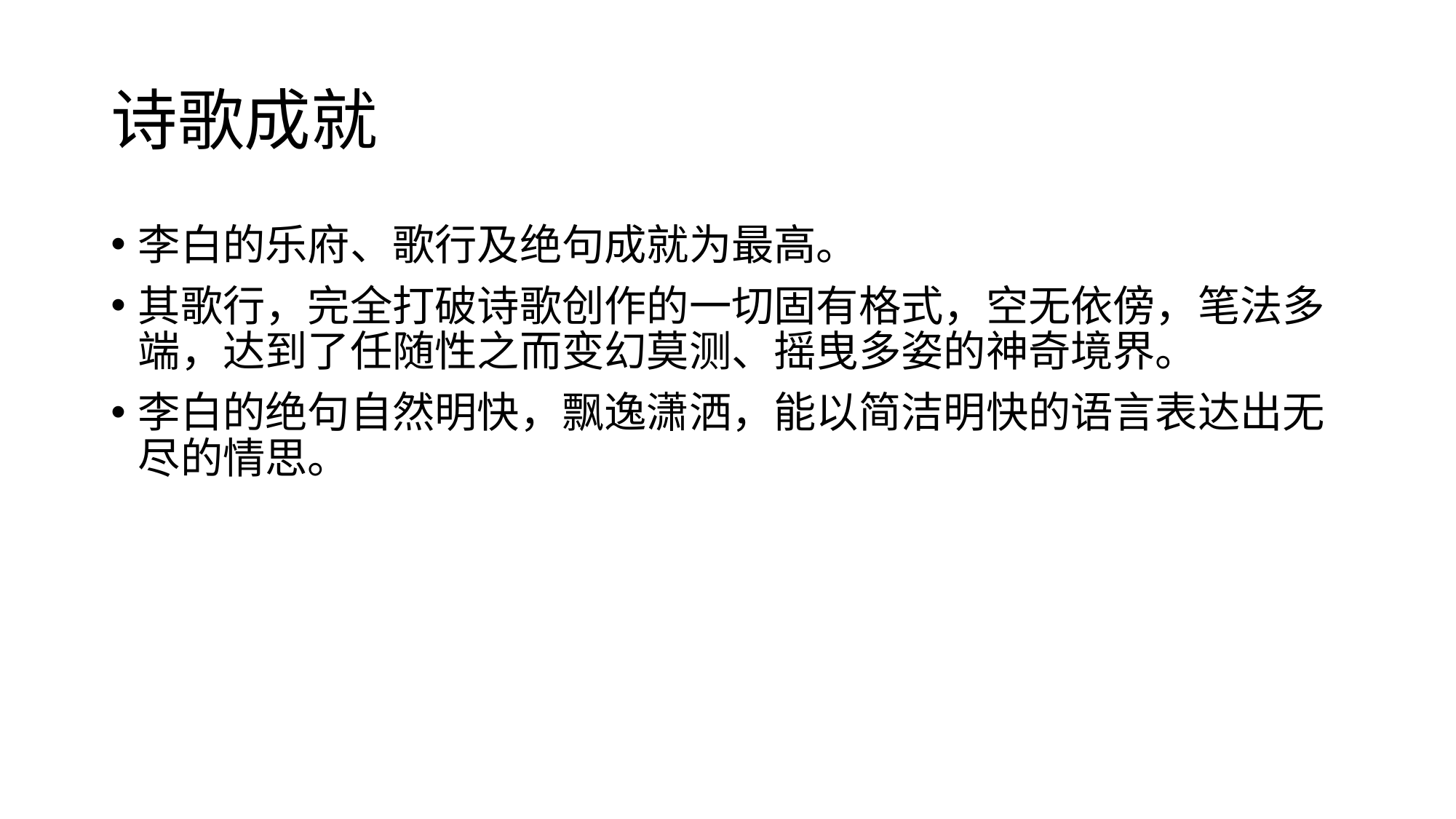

# 诗歌成就
李白的乐府、歌行及绝句成就为最高。
其歌行，完全打破诗歌创作的一切固有格式，空无依傍，笔法多端，达到了任随性之而变幻莫测、摇曳多姿的神奇境界。
李白的绝句自然明快，飘逸潇洒，能以简洁明快的语言表达出无尽的情思。